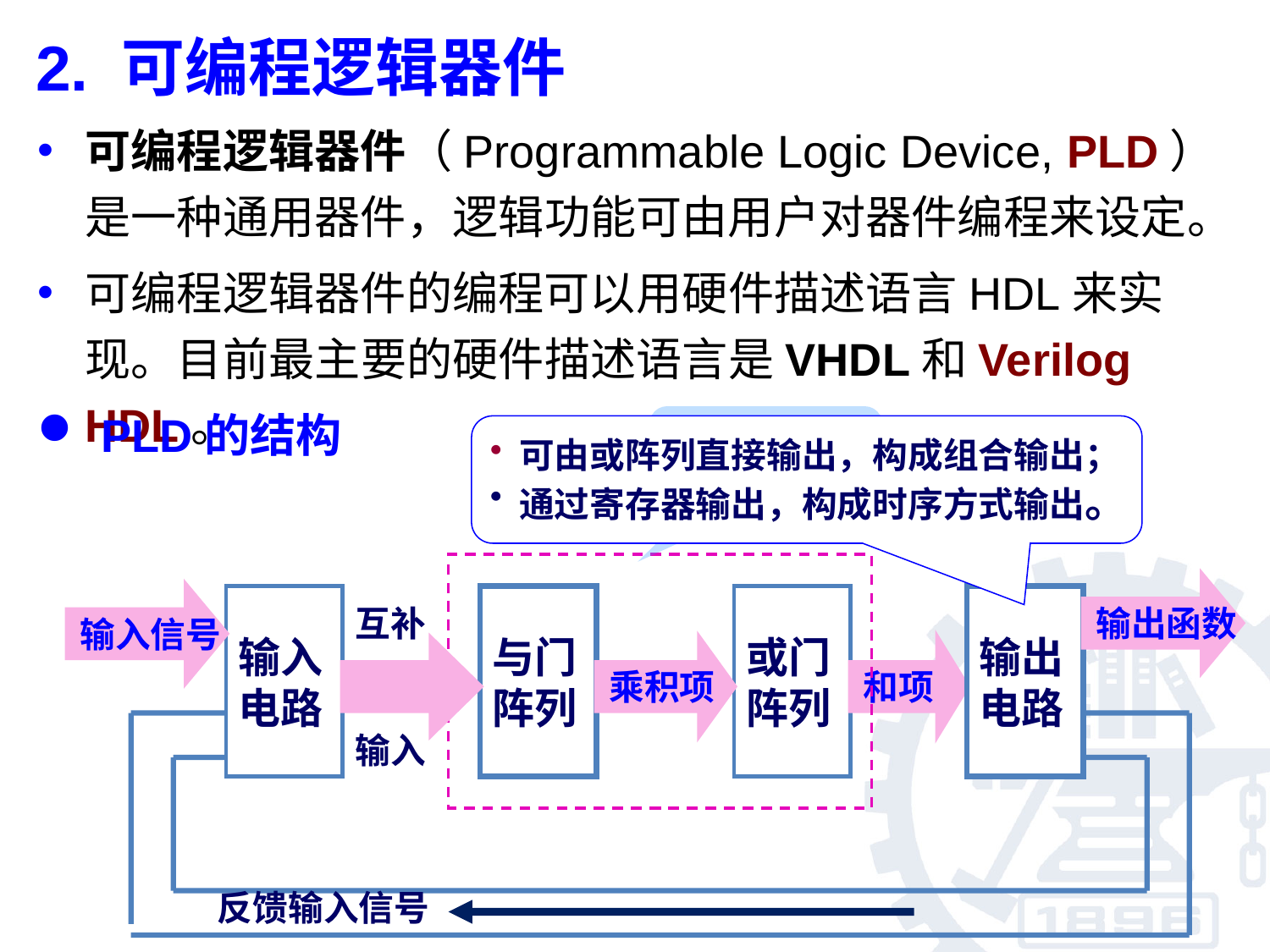

2. 可编程逻辑器件
可编程逻辑器件（Programmable Logic Device, PLD）是一种通用器件，逻辑功能可由用户对器件编程来设定。
可编程逻辑器件的编程可以用硬件描述语言HDL来实现。目前最主要的硬件描述语言是VHDL和Verilog HDL。
PLD的结构
PLD主体
 可由或阵列直接输出，构成组合输出；
 通过寄存器输出，构成时序方式输出。

输出函数
输入信号
输入
电路
与门
阵列
或门
阵列
输出
电路
互补

输入
乘积项
和项

反馈输入信号